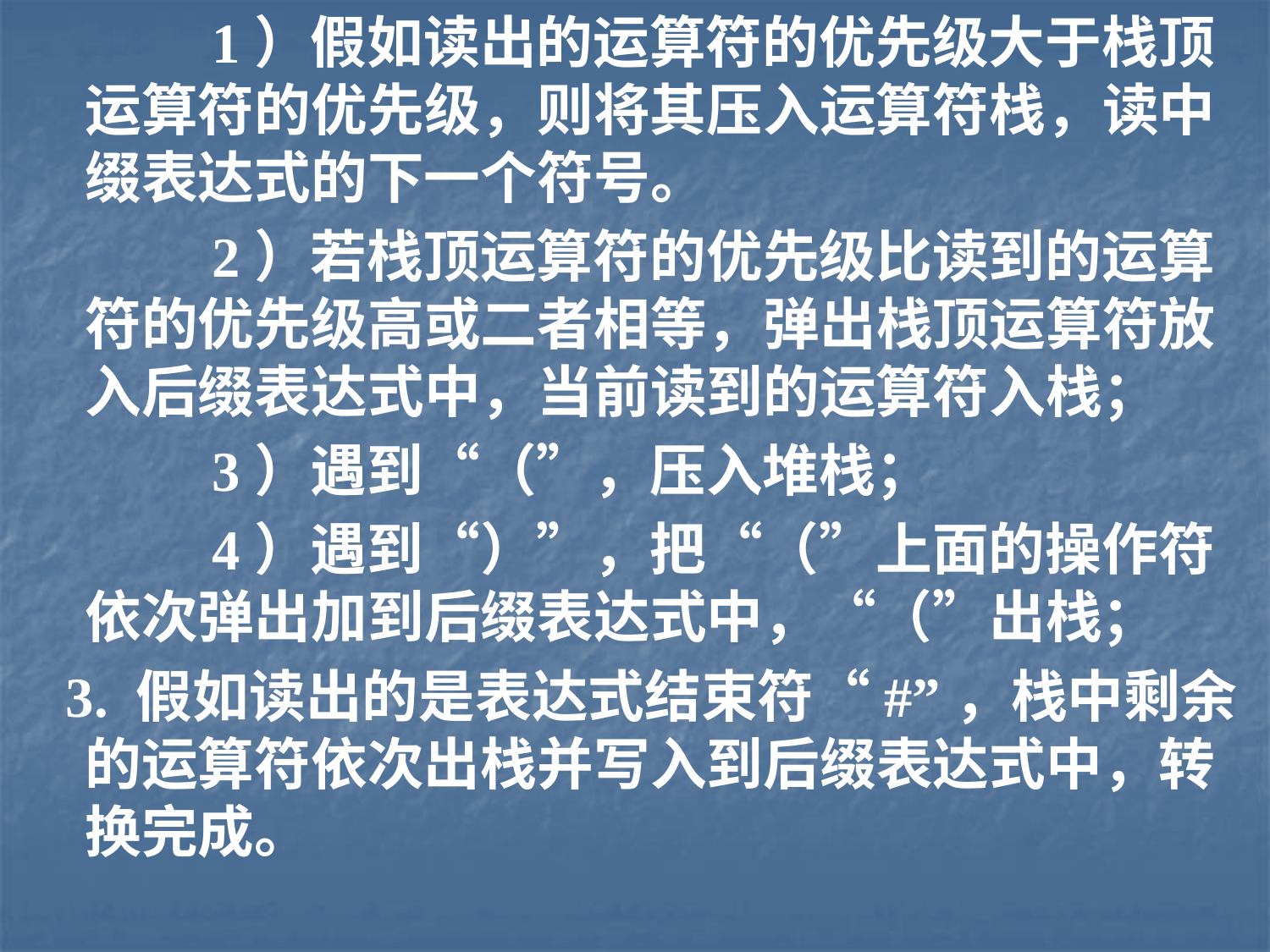

1）假如读出的运算符的优先级大于栈顶运算符的优先级，则将其压入运算符栈，读中缀表达式的下一个符号。
		2）若栈顶运算符的优先级比读到的运算符的优先级高或二者相等，弹出栈顶运算符放入后缀表达式中，当前读到的运算符入栈；
		3）遇到“（”，压入堆栈；
		4）遇到“）”，把“（”上面的操作符依次弹出加到后缀表达式中，“（”出栈；
  3. 假如读出的是表达式结束符“#”，栈中剩余的运算符依次出栈并写入到后缀表达式中，转换完成。